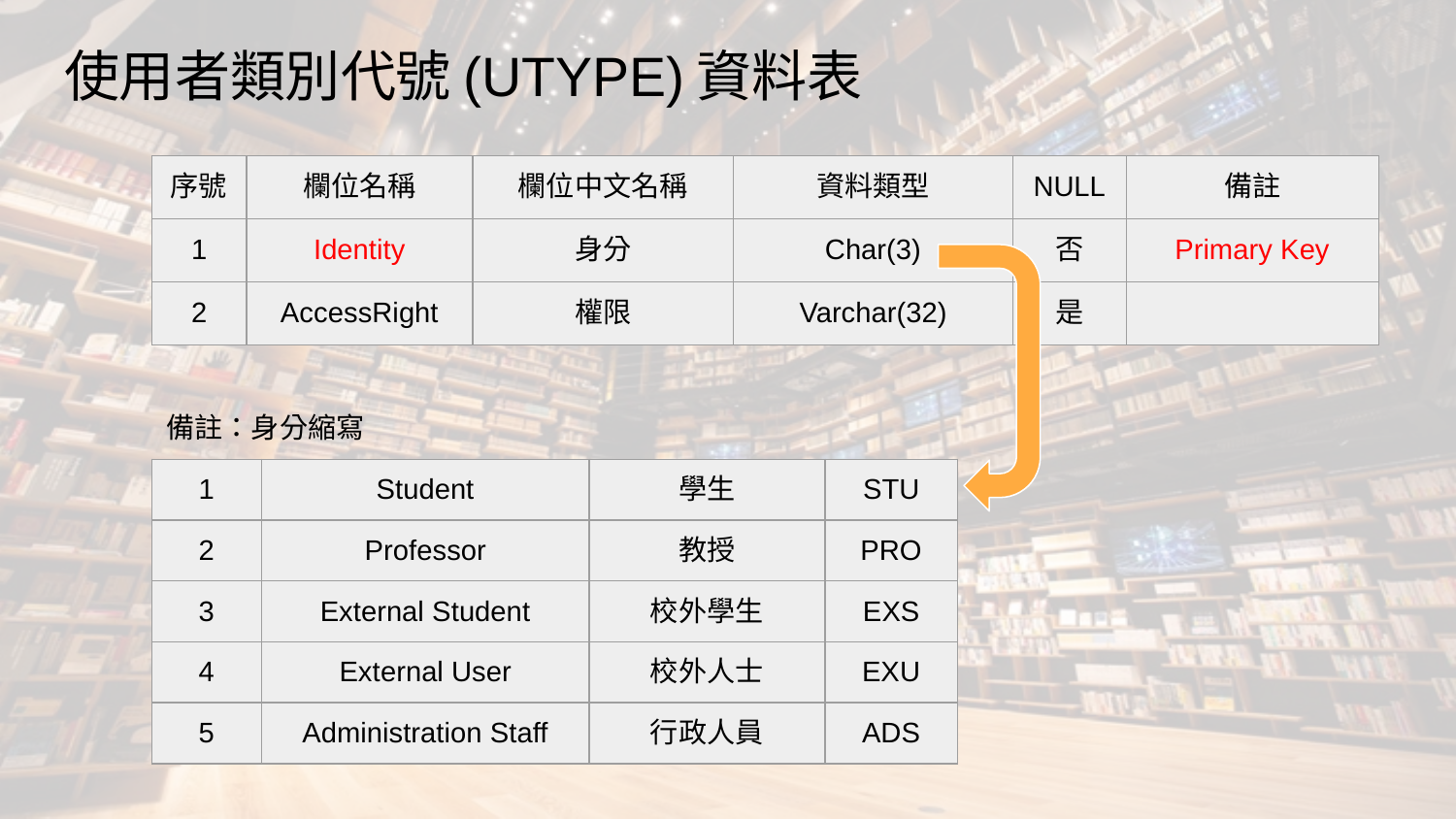

# 使用者類別代號(UTYPE)資料表
| 序號 | 欄位名稱 | 欄位中文名稱 | 資料類型 | NULL | 備註 |
| --- | --- | --- | --- | --- | --- |
| 1 | Identity | 身分 | Char(3) | 否 | Primary Key |
| 2 | AccessRight | 權限 | Varchar(32) | 是 |  |

備註：身分縮寫
| 1 | Student | 學生 | STU |
| --- | --- | --- | --- |
| 2 | Professor | 教授 | PRO |
| 3 | External Student | 校外學生 | EXS |
| 4 | External User | 校外人士 | EXU |
| 5 | Administration Staff | 行政人員 | ADS |